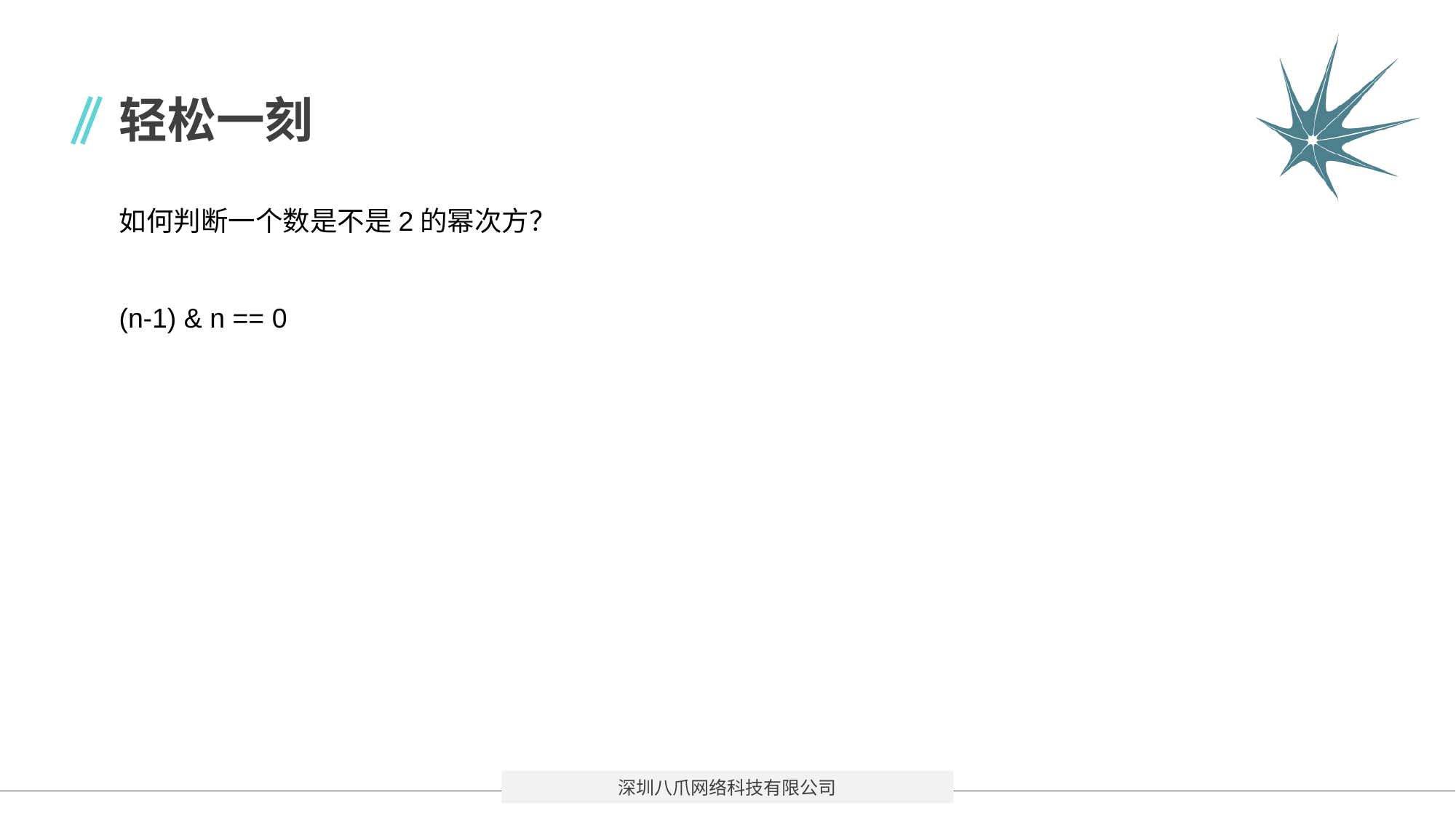

# 轻松一刻
如何判断一个数是不是2的幂次方？
(n-1) & n == 0

17